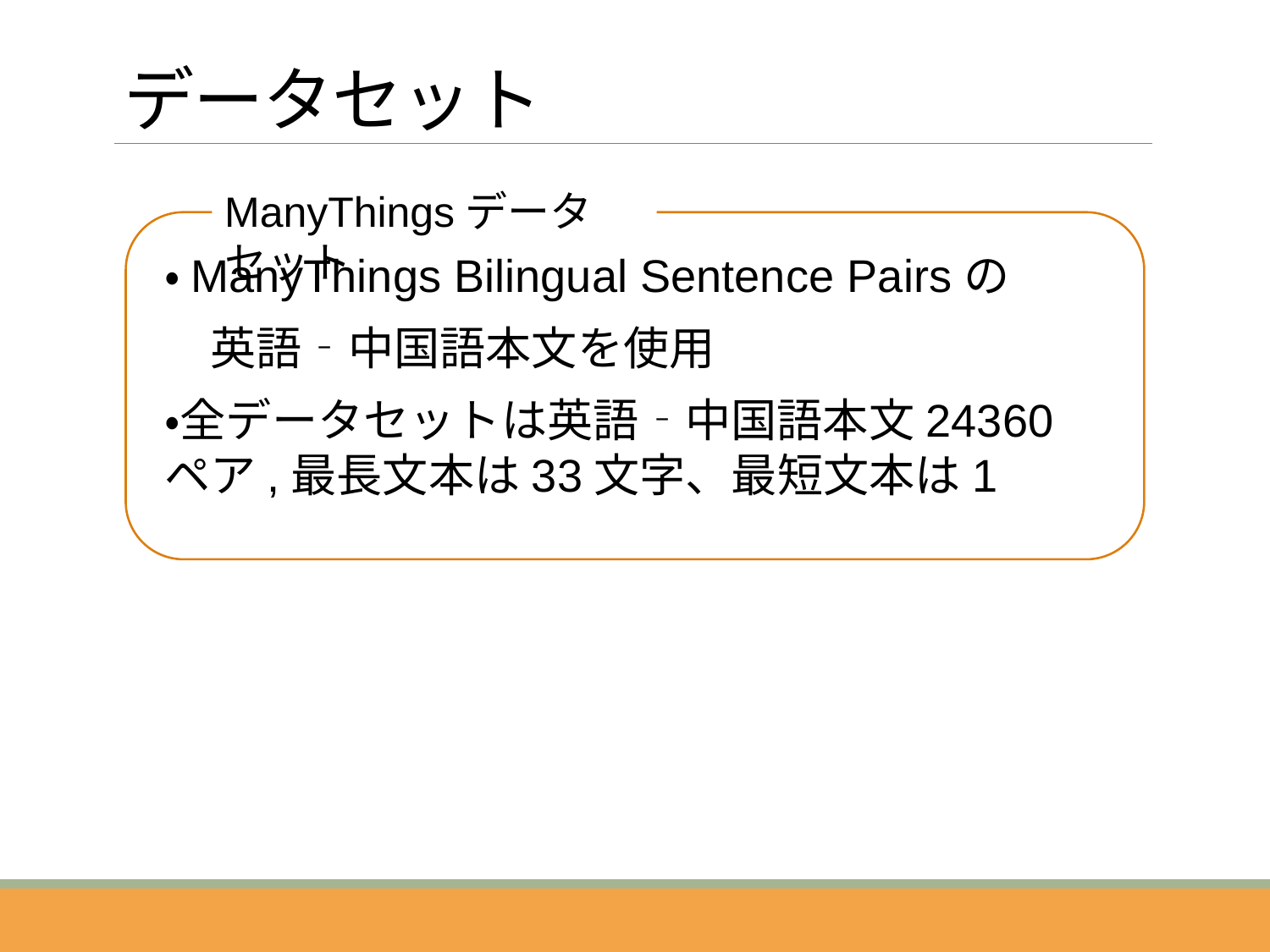

# データセット
ManyThingsデータセット

・ManyThings Bilingual Sentence Pairsの
　英語‐中国語本文を使用
・全データセットは英語‐中国語本文24360ペア,最長文本は33文字、最短文本は1
12